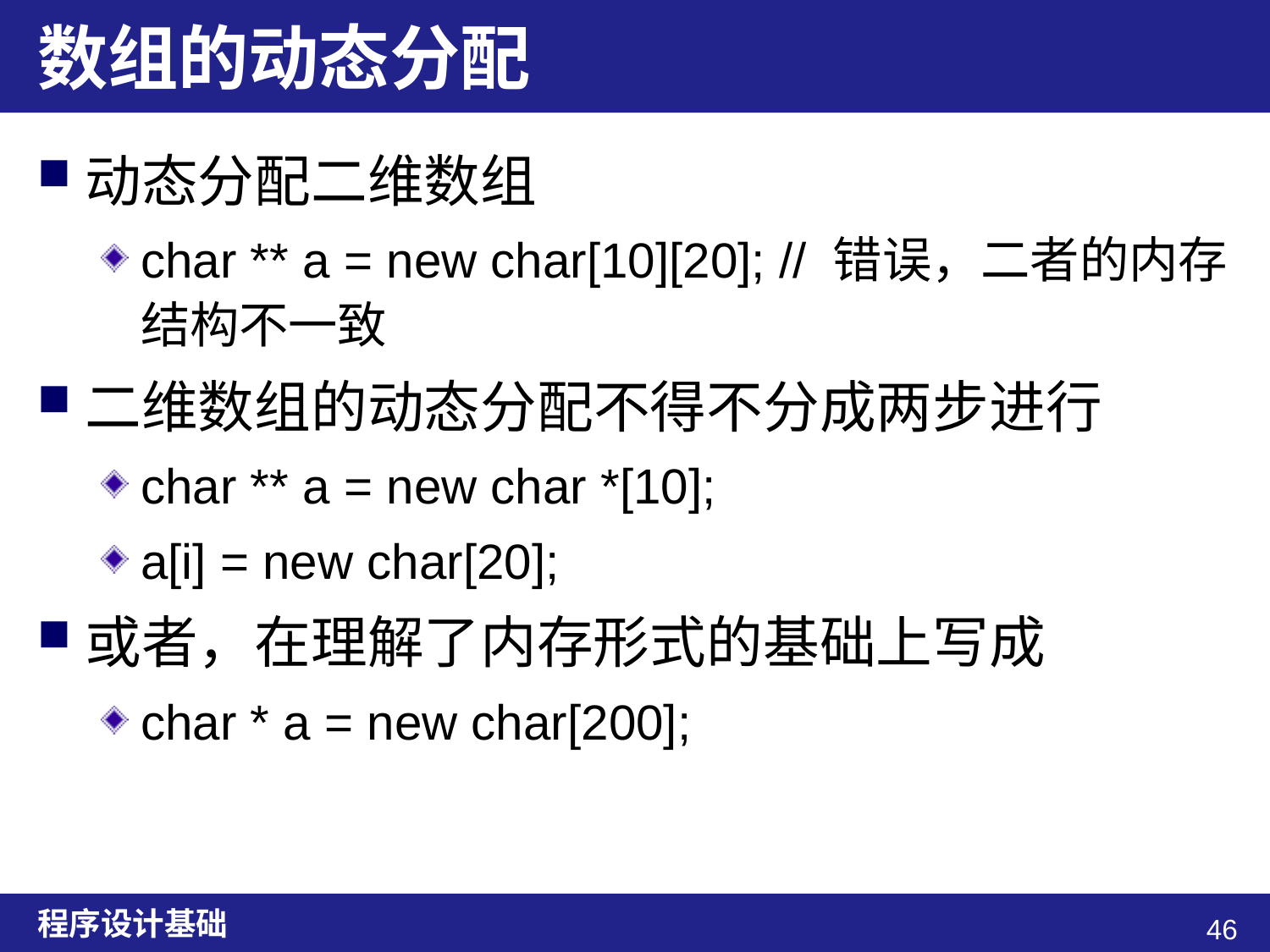

# 数组的动态分配
动态分配二维数组
char ** a = new char[10][20]; // 错误，二者的内存结构不一致
二维数组的动态分配不得不分成两步进行
char ** a = new char *[10];
a[i] = new char[20];
或者，在理解了内存形式的基础上写成
char * a = new char[200];